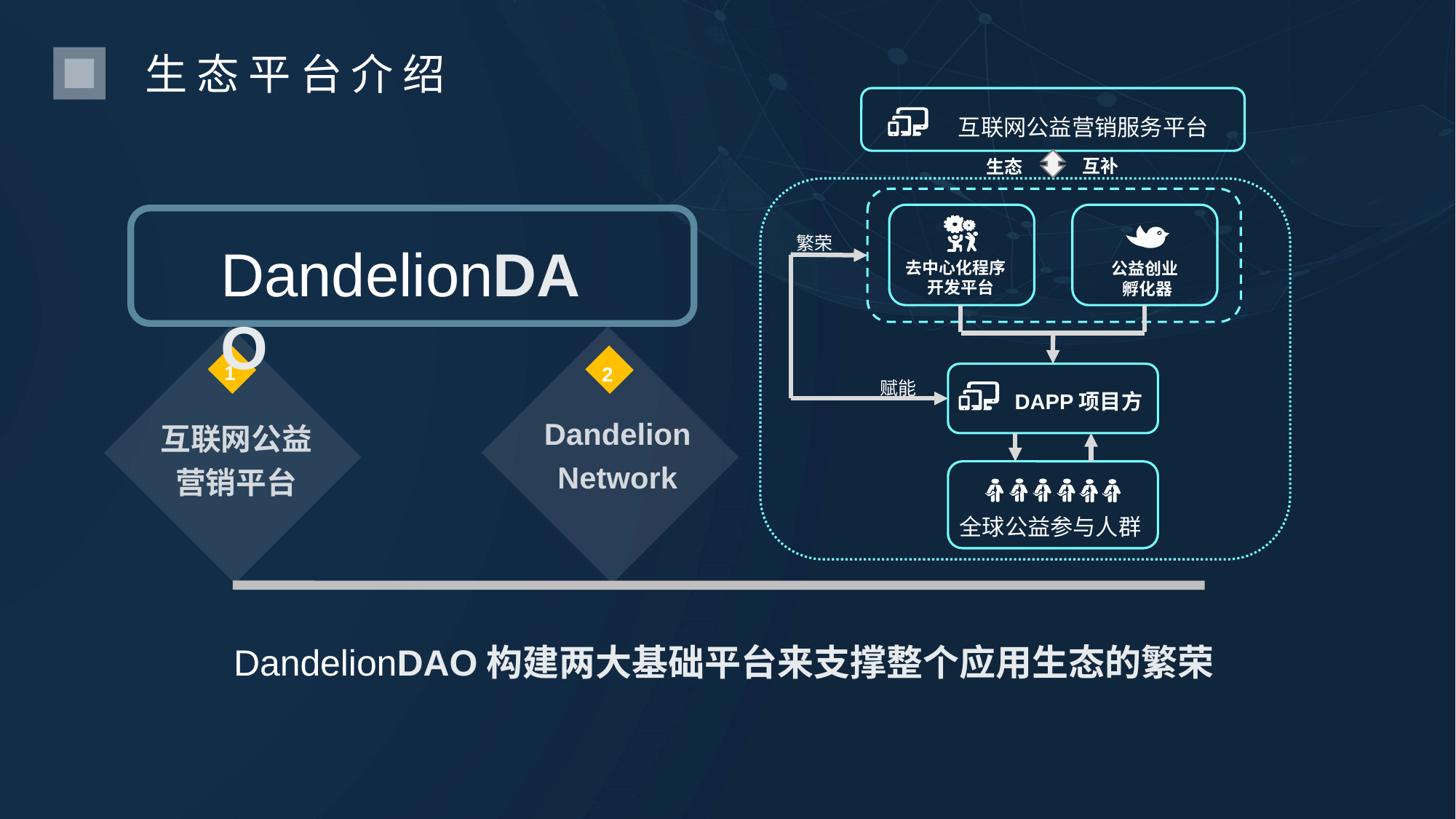

生态平台介绍

互联网公益营销服务平台

互补

生态

繁荣
去中心化程序
开发平台
公益创业
孵化器

赋能

DAPP项目方

全球公益参与人群

DandelionDAO

1
2

Dandelion Network
互联网公益营销平台
DandelionDAO构建两大基础平台来支撑整个应用生态的繁荣